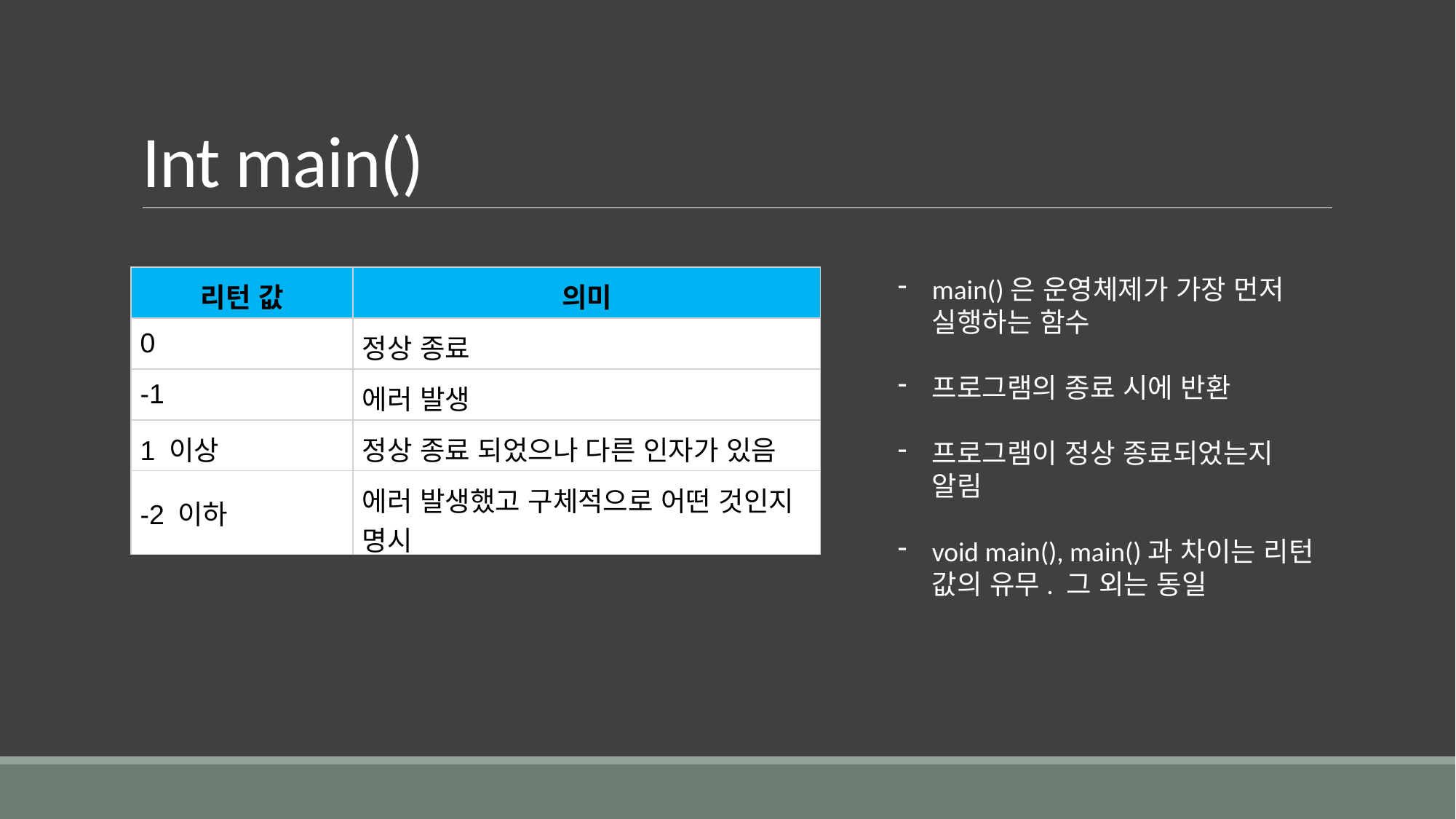

# Int main()
| 리턴 값 | 의미 |
| --- | --- |
| 0 | 정상 종료 |
| -1 | 에러 발생 |
| 1 이상 | 정상 종료 되었으나 다른 인자가 있음 |
| -2 이하 | 에러 발생했고 구체적으로 어떤 것인지 명시 |
main()은 운영체제가 가장 먼저 실행하는 함수

프로그램의 종료 시에 반환

프로그램이 정상 종료되었는지  알림

void main(), main()과 차이는 리턴 값의 유무. 그 외는 동일